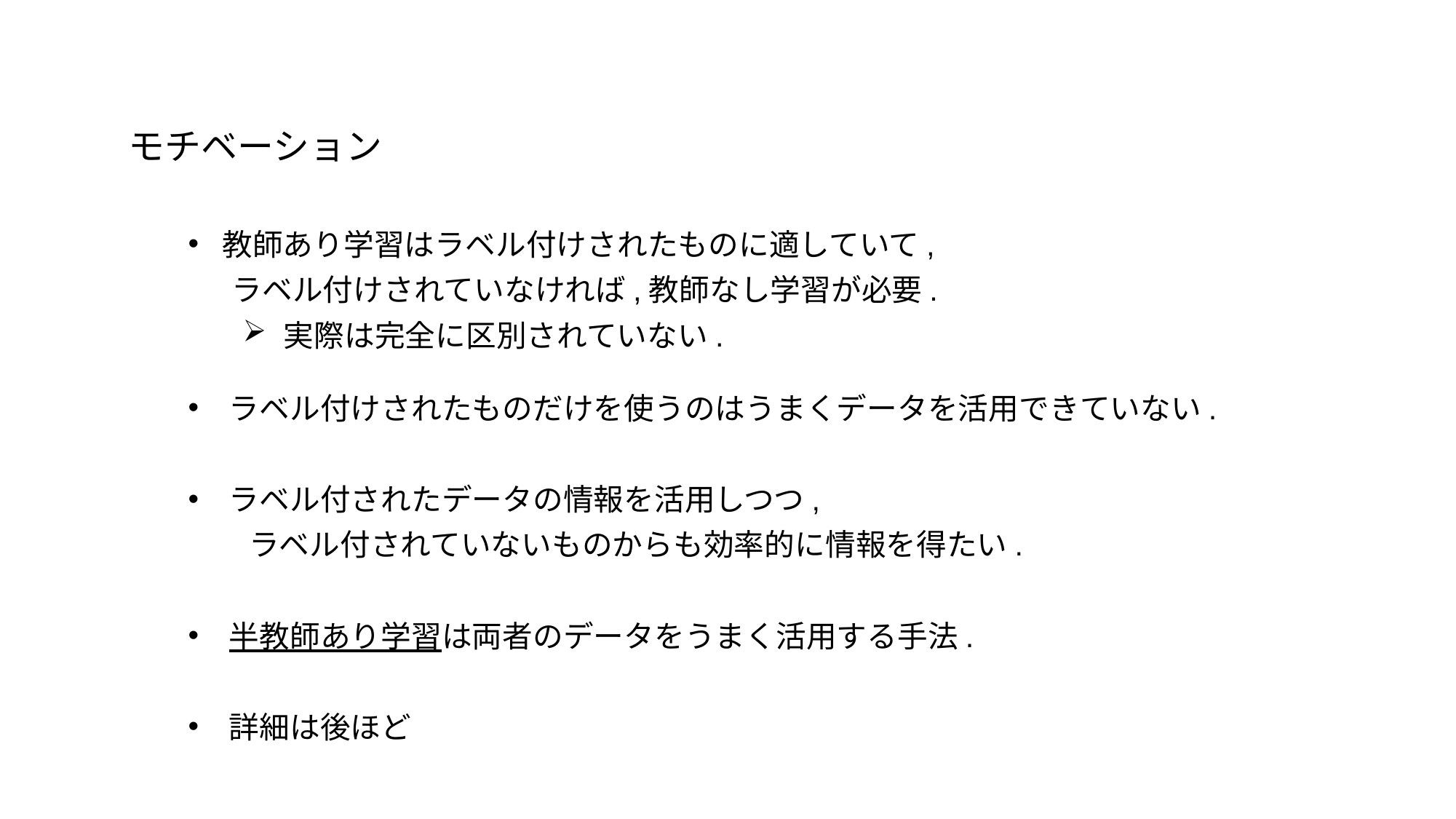

モチベーション
教師あり学習はラベル付けされたものに適していて,
　  ラベル付けされていなければ,教師なし学習が必要.
実際は完全に区別されていない.

ラベル付けされたものだけを使うのはうまくデータを活用できていない.

ラベル付されたデータの情報を活用しつつ,
　　ラベル付されていないものからも効率的に情報を得たい.

半教師あり学習は両者のデータをうまく活用する手法.

詳細は後ほど